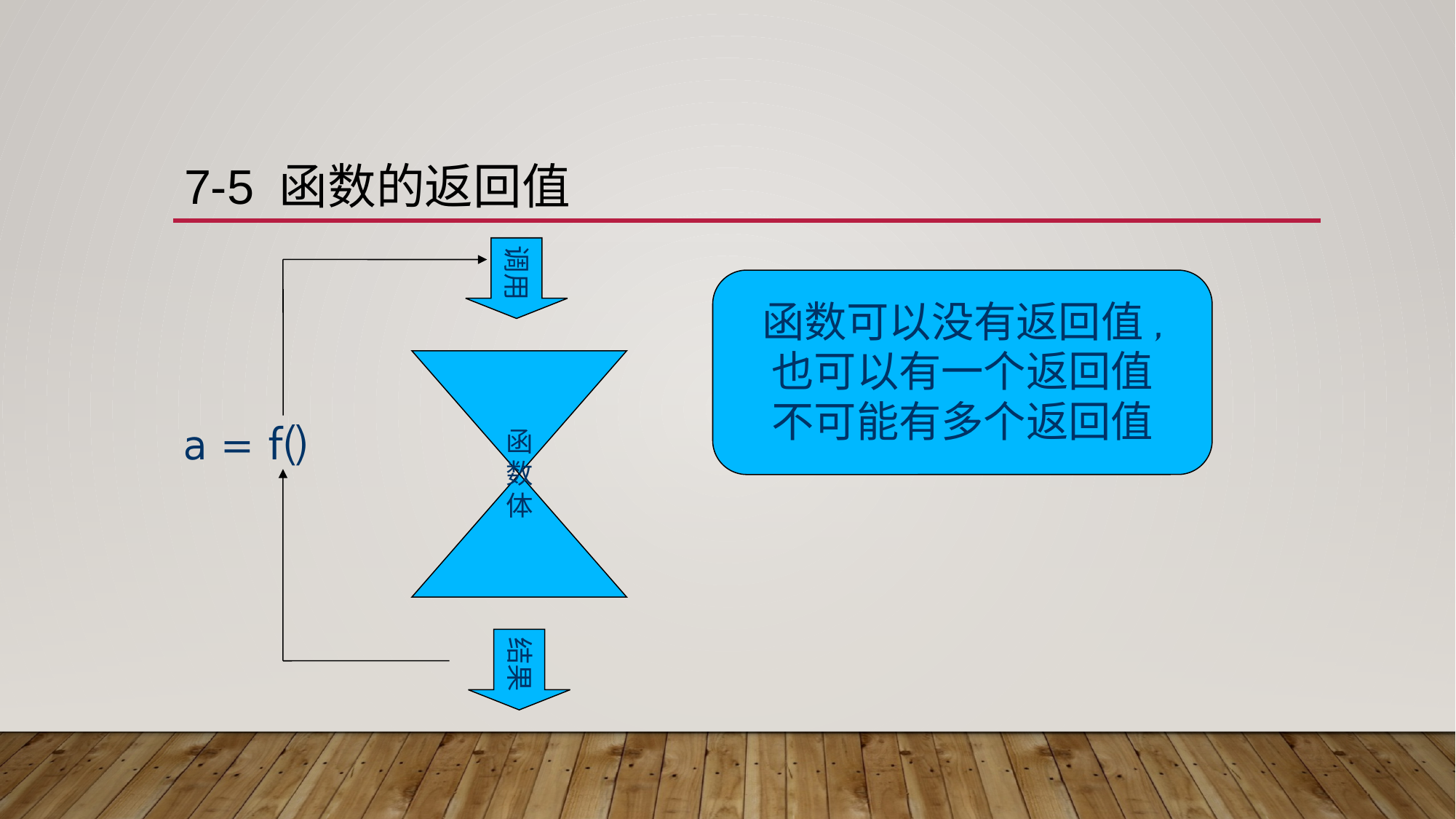

# 7-5 函数的返回值
调用

函数可以没有返回值,
也可以有一个返回值
不可能有多个返回值
函
数
体
a = f()

结果